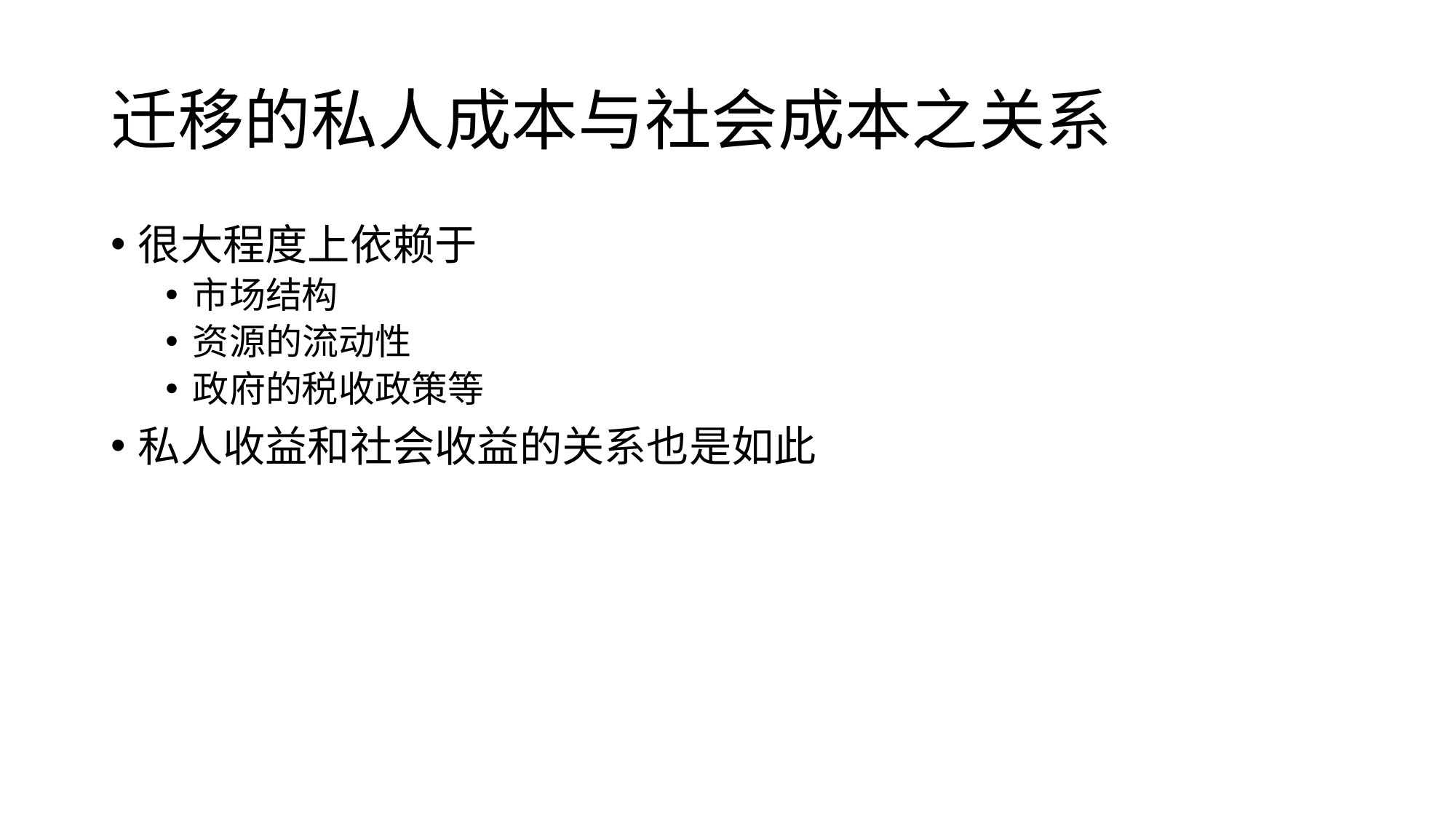

# 迁移的私人成本与社会成本之关系
很大程度上依赖于
市场结构
资源的流动性
政府的税收政策等
私人收益和社会收益的关系也是如此